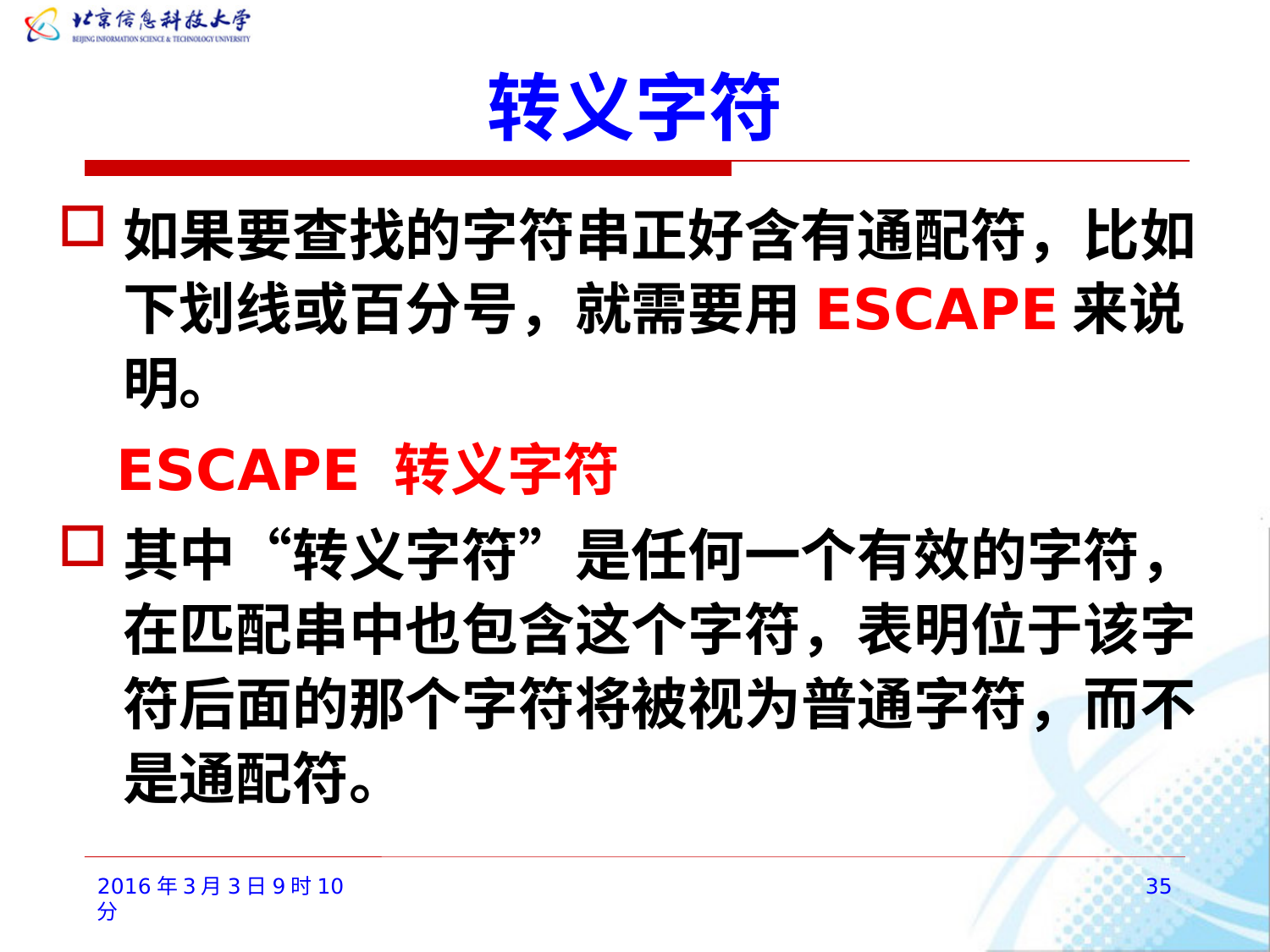

# 转义字符
如果要查找的字符串正好含有通配符，比如下划线或百分号，就需要用ESCAPE来说明。
   ESCAPE 转义字符
其中“转义字符”是任何一个有效的字符，在匹配串中也包含这个字符，表明位于该字符后面的那个字符将被视为普通字符，而不是通配符。
2016年3月3日9时10分
35